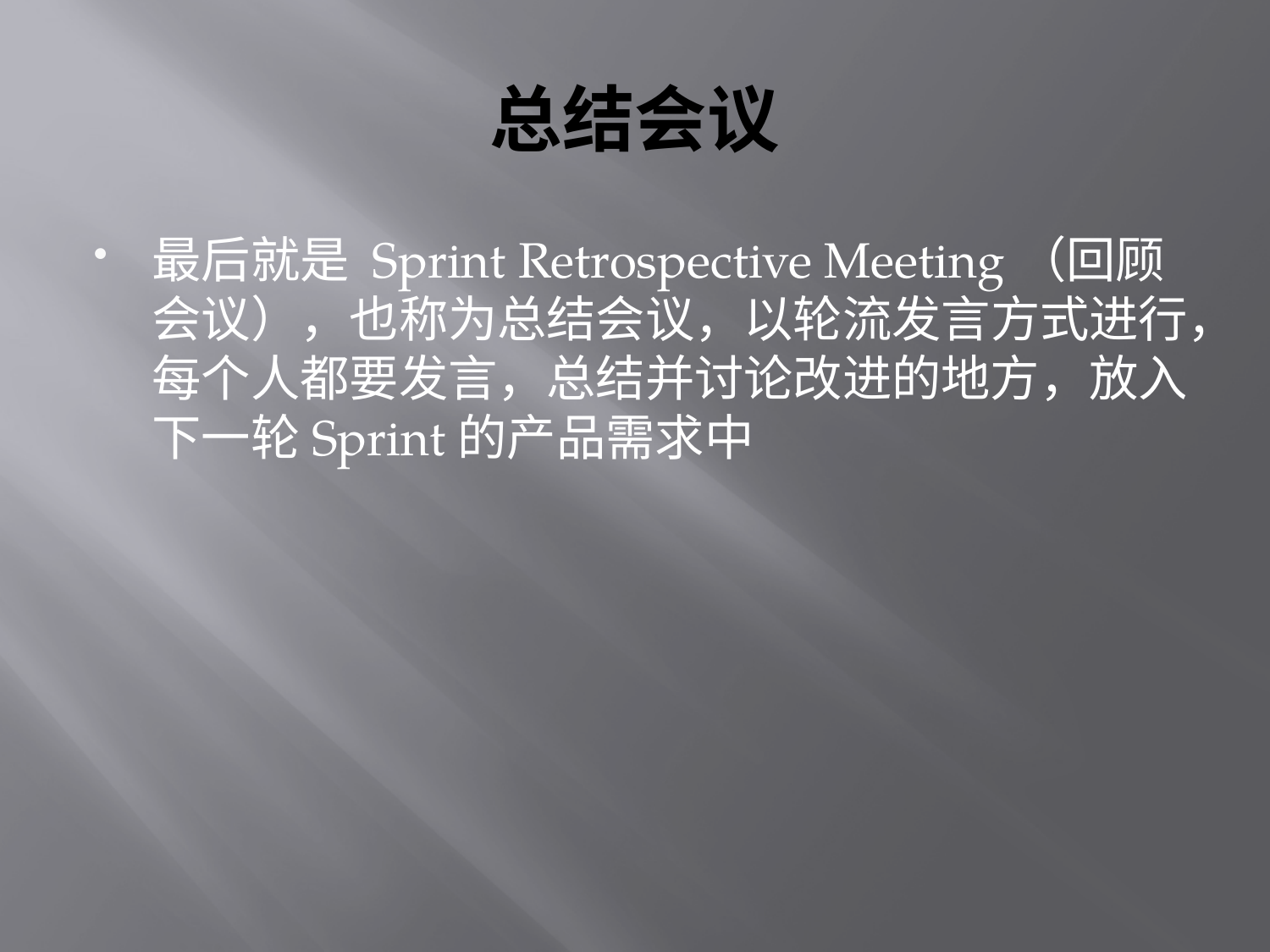

# 总结会议
最后就是 Sprint Retrospective Meeting（回顾会议），也称为总结会议，以轮流发言方式进行，每个人都要发言，总结并讨论改进的地方，放入下一轮Sprint的产品需求中